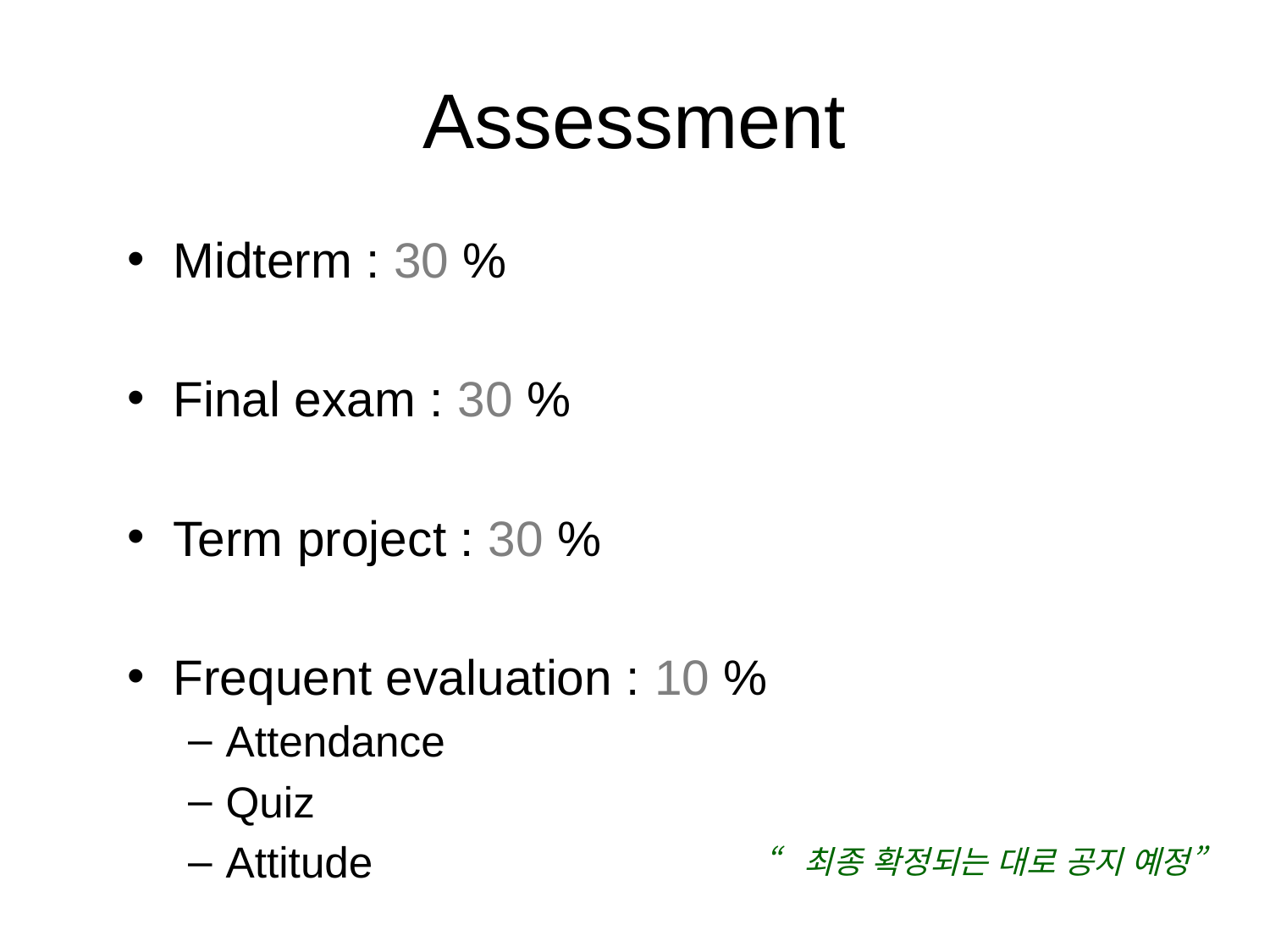

# Assessment
Midterm : 30 %

Final exam : 30 %

Term project : 30 %

Frequent evaluation : 10 %
Attendance
Quiz
Attitude
“최종 확정되는 대로 공지 예정”